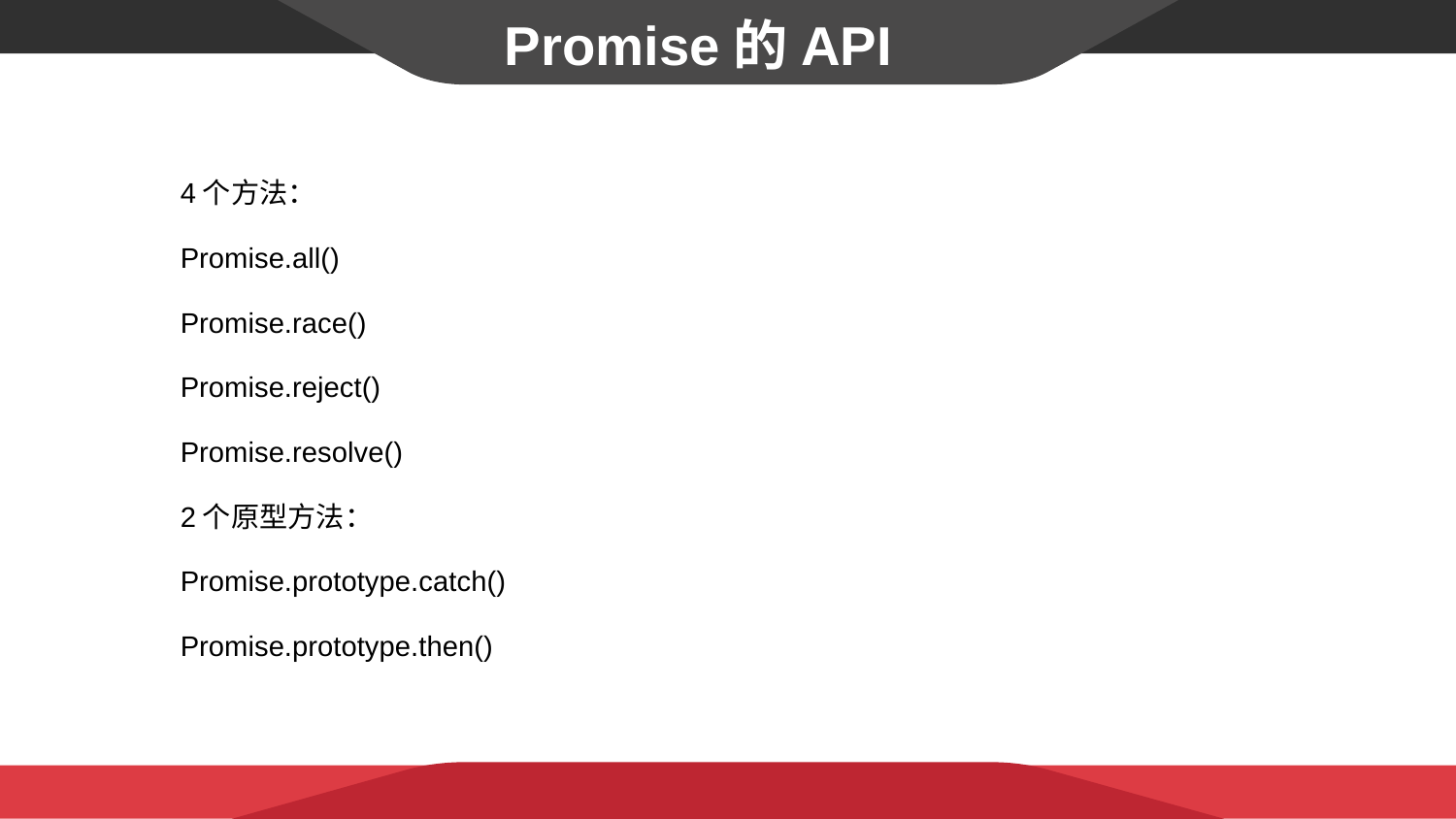

Promise的API
4个方法：
Promise.all()
Promise.race()
Promise.reject()
Promise.resolve()
2个原型方法：
Promise.prototype.catch()
Promise.prototype.then()